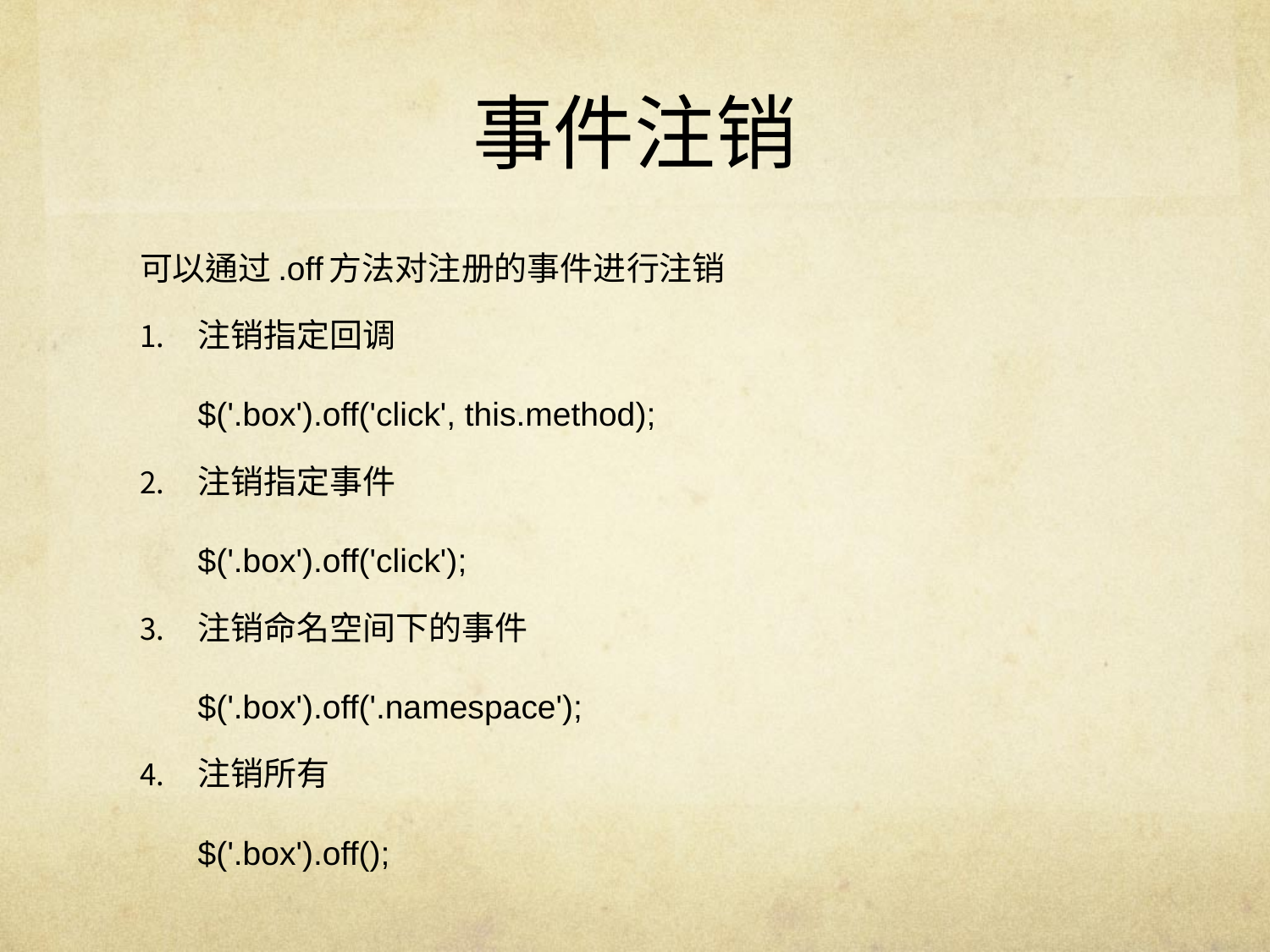

# 事件注销
可以通过.off方法对注册的事件进行注销
注销指定回调
$('.box').off('click', this.method);
注销指定事件
$('.box').off('click');
注销命名空间下的事件
$('.box').off('.namespace');
注销所有
$('.box').off();